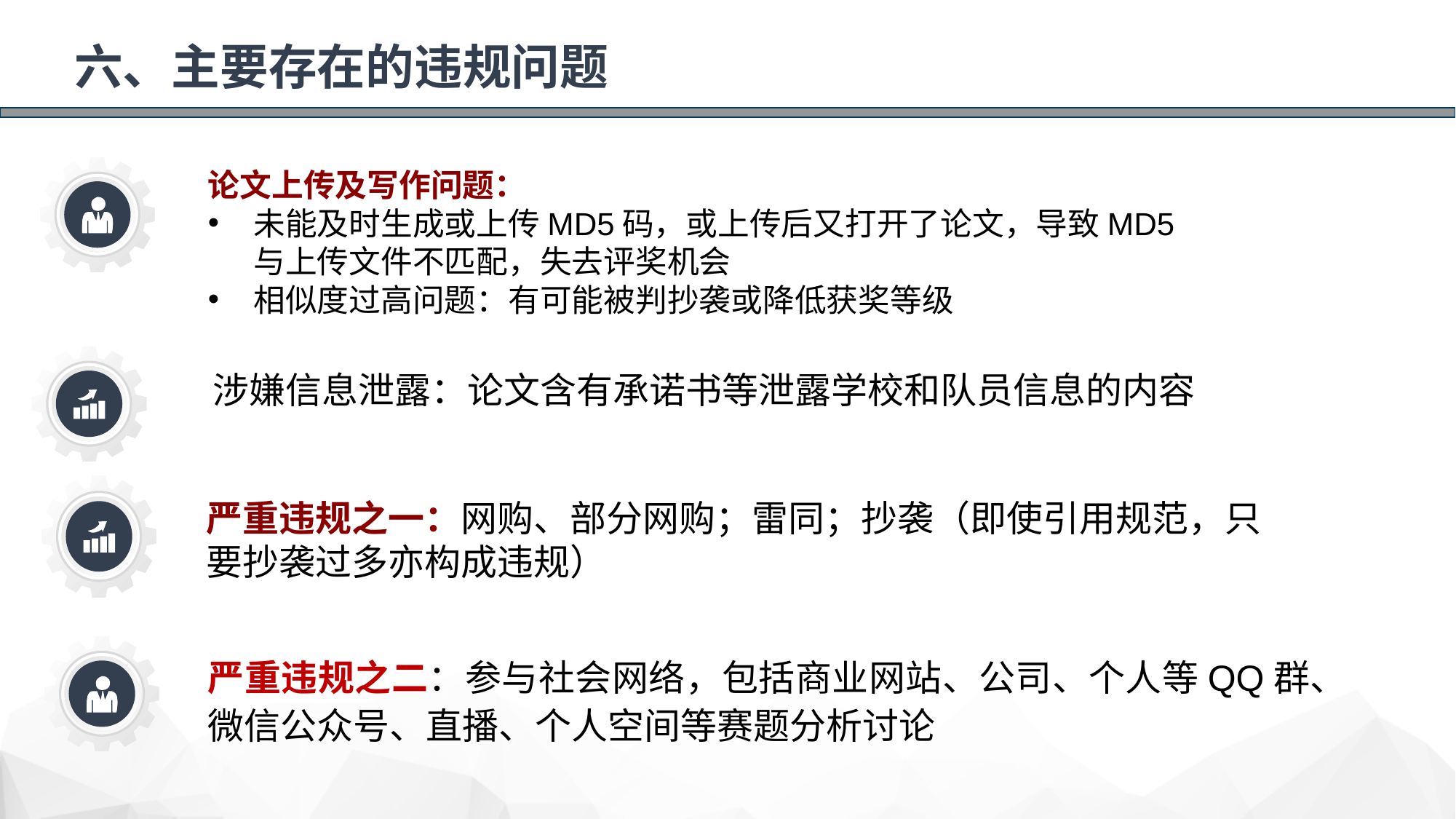

六、主要存在的违规问题

论文上传及写作问题：
未能及时生成或上传MD5码，或上传后又打开了论文，导致MD5与上传文件不匹配，失去评奖机会
相似度过高问题：有可能被判抄袭或降低获奖等级

涉嫌信息泄露：论文含有承诺书等泄露学校和队员信息的内容

严重违规之一：网购、部分网购；雷同；抄袭（即使引用规范，只要抄袭过多亦构成违规）

严重违规之二：参与社会网络，包括商业网站、公司、个人等QQ群、微信公众号、直播、个人空间等赛题分析讨论